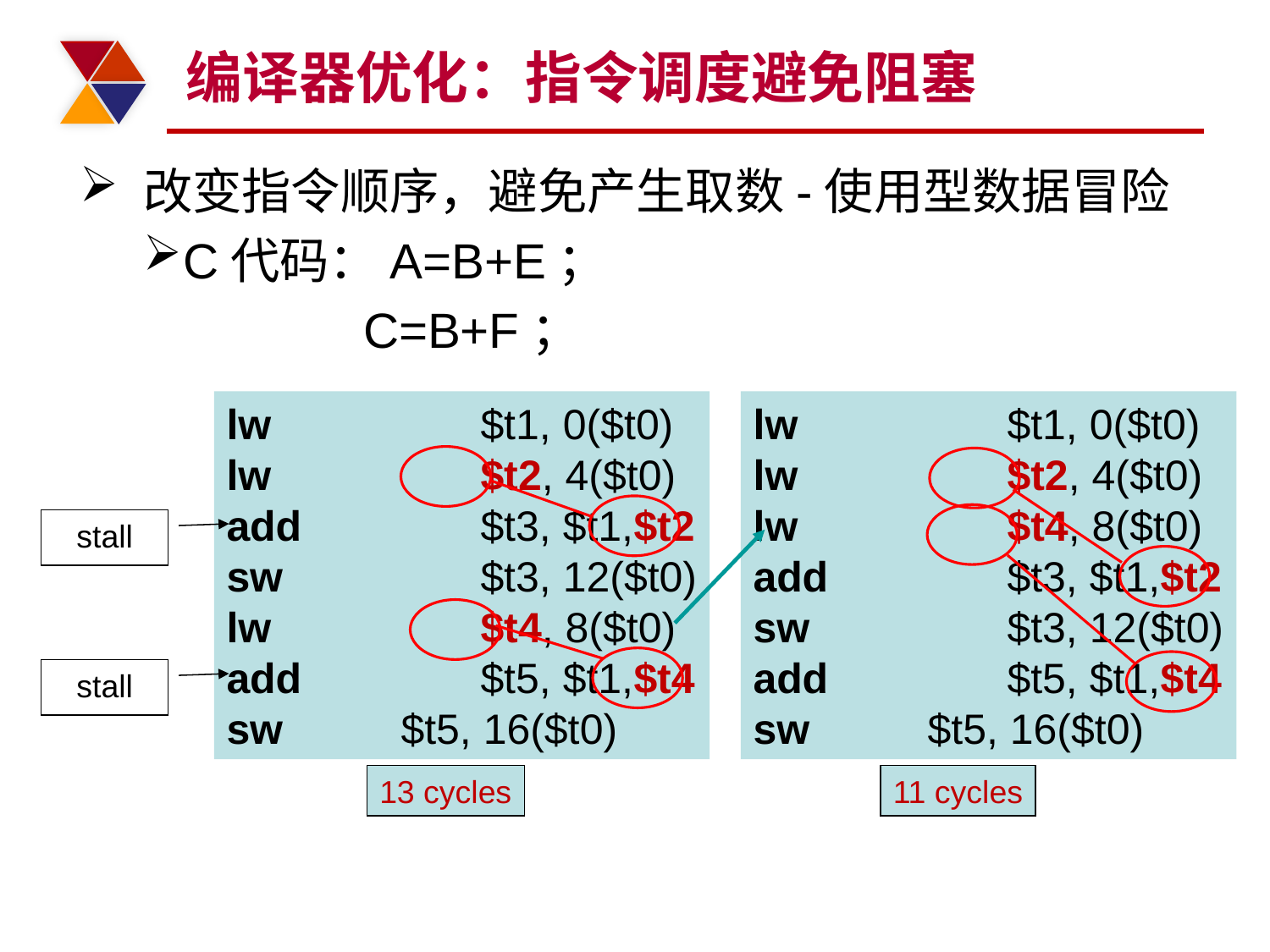

# 编译器优化：指令调度避免阻塞
改变指令顺序，避免产生取数-使用型数据冒险
C代码：A=B+E；
                C=B+F；
lw		$t1, 0($t0)
lw		$t2, 4($t0)
add		$t3, $t1,$t2
sw		$t3, 12($t0)
lw		$t4, 8($t0)
add		$t5, $t1,$t4
sw	    $t5, 16($t0)
lw		$t1, 0($t0)
lw		$t2, 4($t0)
lw		$t4, 8($t0)
add		$t3, $t1,$t2
sw		$t3, 12($t0)
add		$t5, $t1,$t4
sw	    $t5, 16($t0)

stall

stall
13 cycles
11 cycles